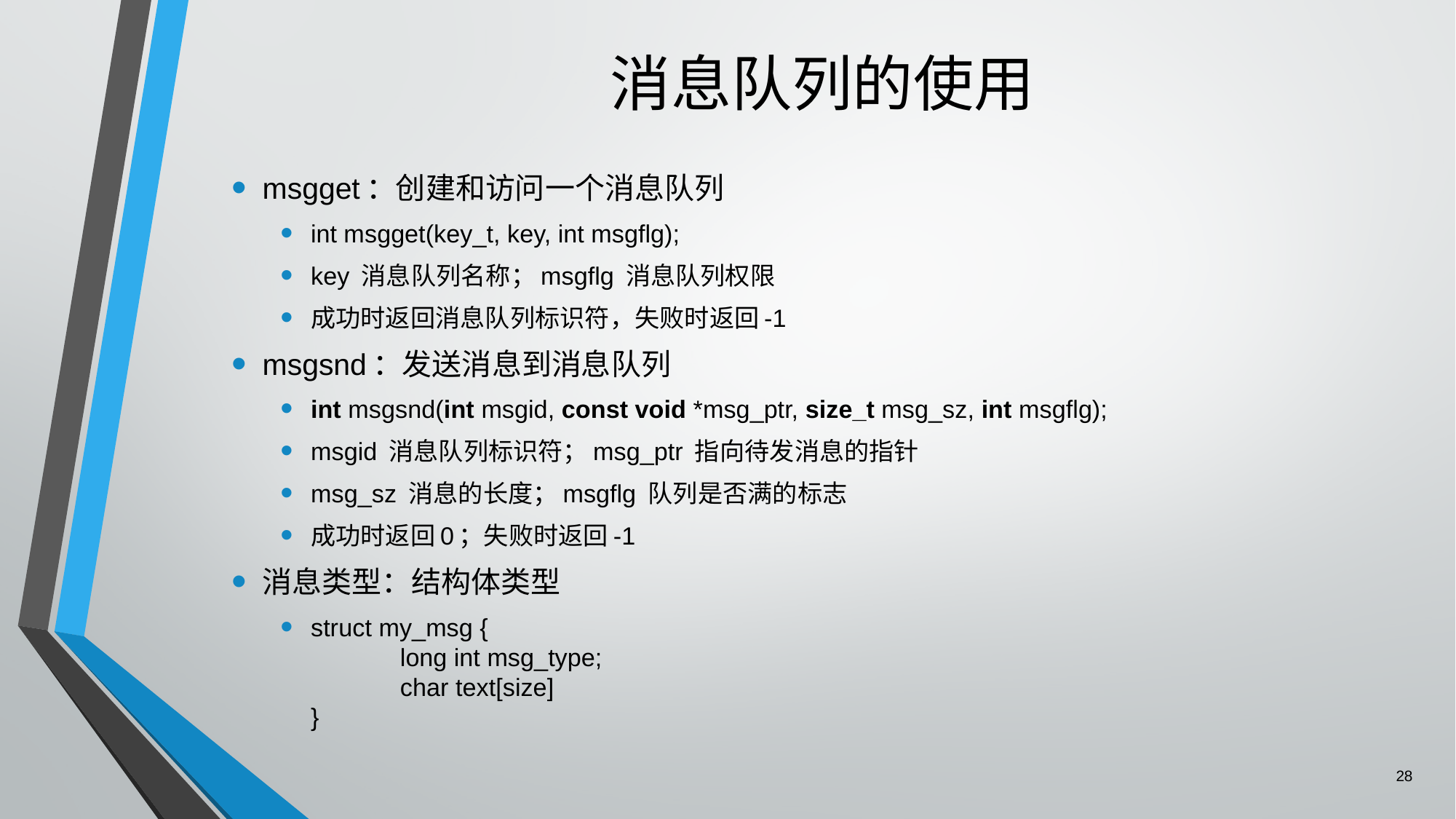

# 消息队列的使用
msgget：创建和访问一个消息队列
int msgget(key_t, key, int msgflg);
key 消息队列名称；msgflg 消息队列权限
成功时返回消息队列标识符，失败时返回-1
msgsnd：发送消息到消息队列
int msgsnd(int msgid, const void *msg_ptr, size_t msg_sz, int msgflg);
msgid 消息队列标识符；msg_ptr 指向待发消息的指针
msg_sz 消息的长度；msgflg 队列是否满的标志
成功时返回0；失败时返回-1
消息类型：结构体类型
struct my_msg {
		long int msg_type;
		char text[size]
}
28